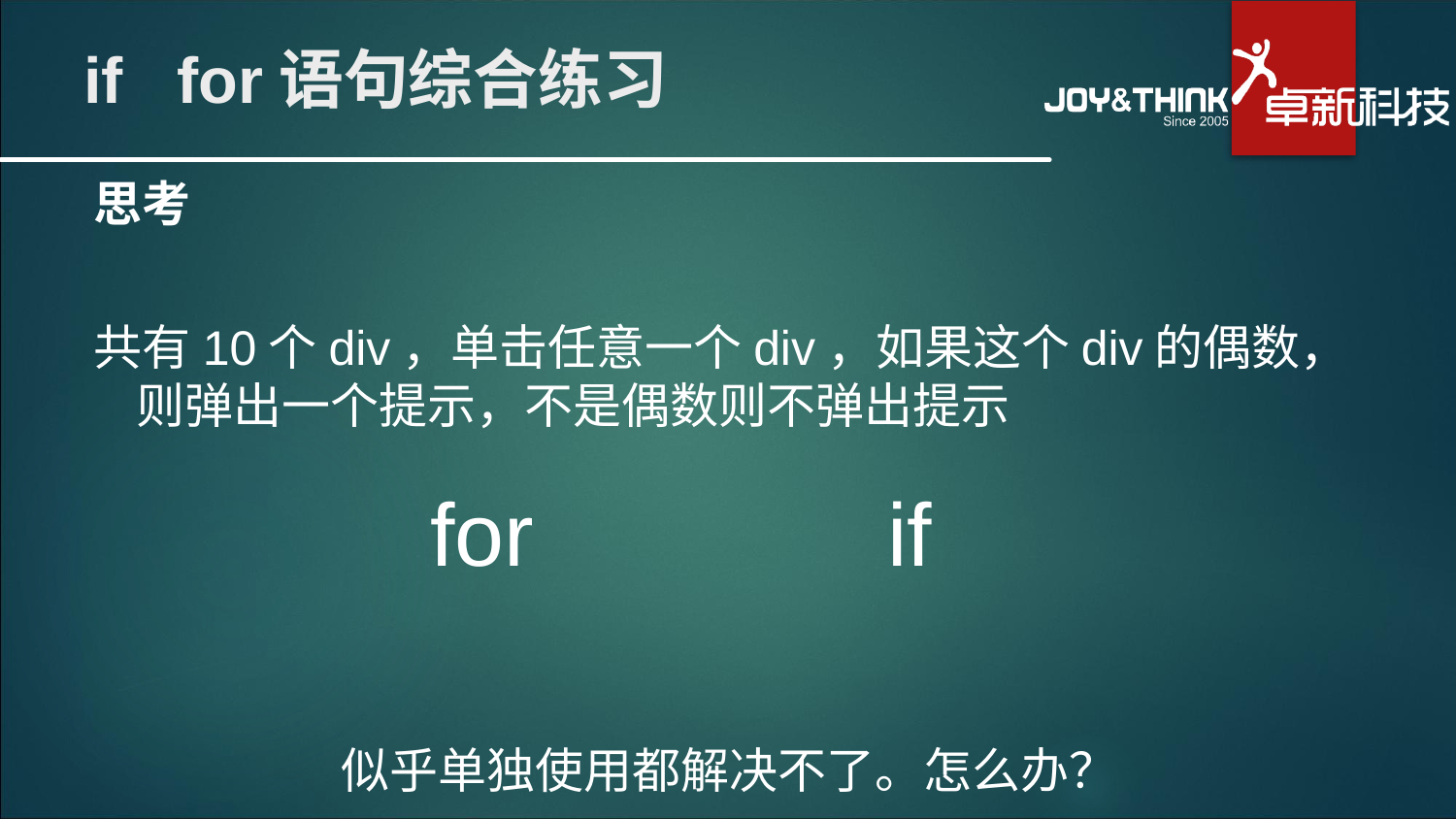

# if   for语句综合练习
思考
共有10个div，单击任意一个div，如果这个div的偶数，则弹出一个提示，不是偶数则不弹出提示
for
if
似乎单独使用都解决不了。怎么办？